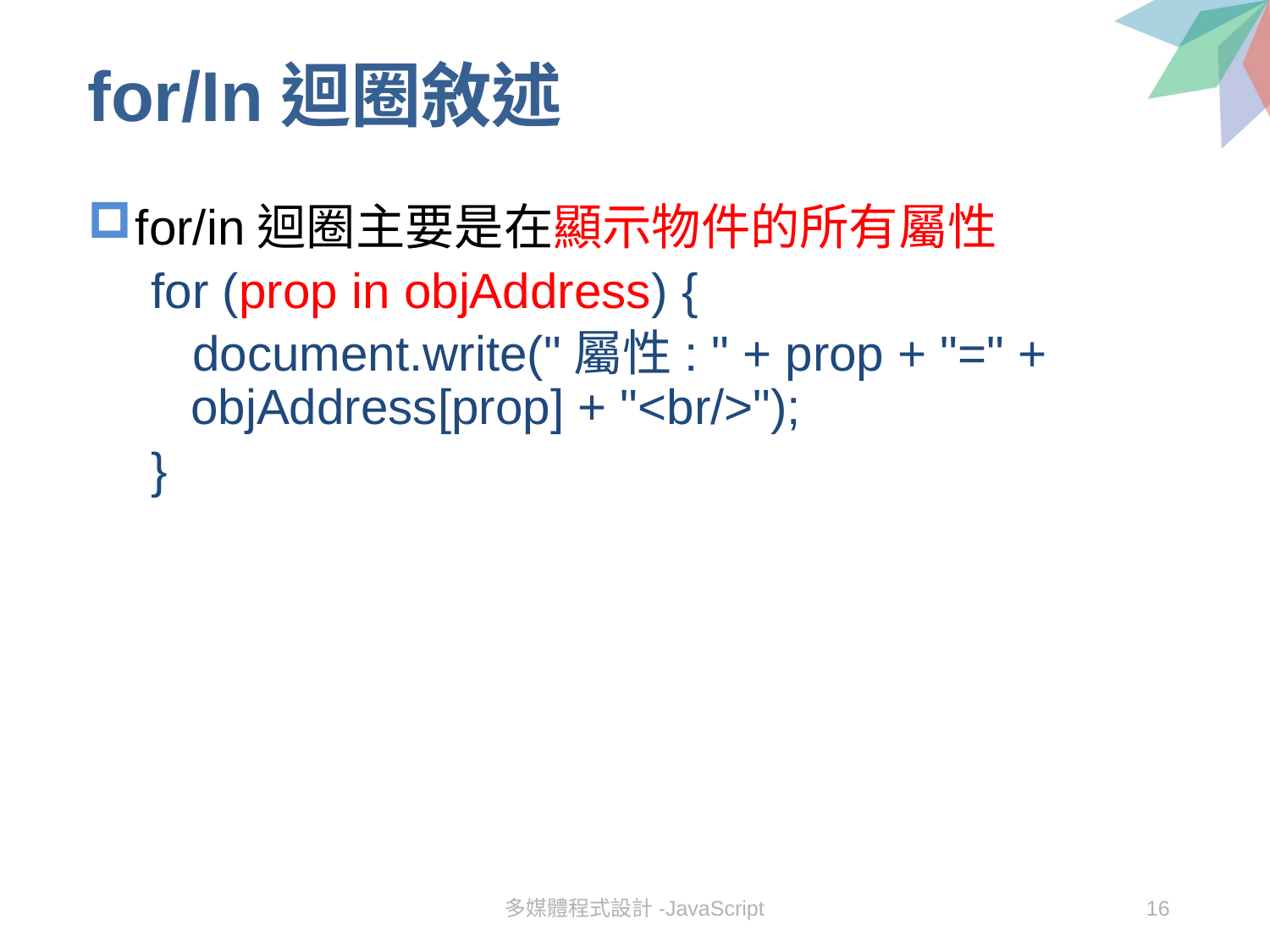

# for/In迴圈敘述
for/in迴圈主要是在顯示物件的所有屬性
for (prop in objAddress) {
   document.write("屬性: " + prop + "=" + objAddress[prop] + "<br/>");
}
多媒體程式設計-JavaScript
16